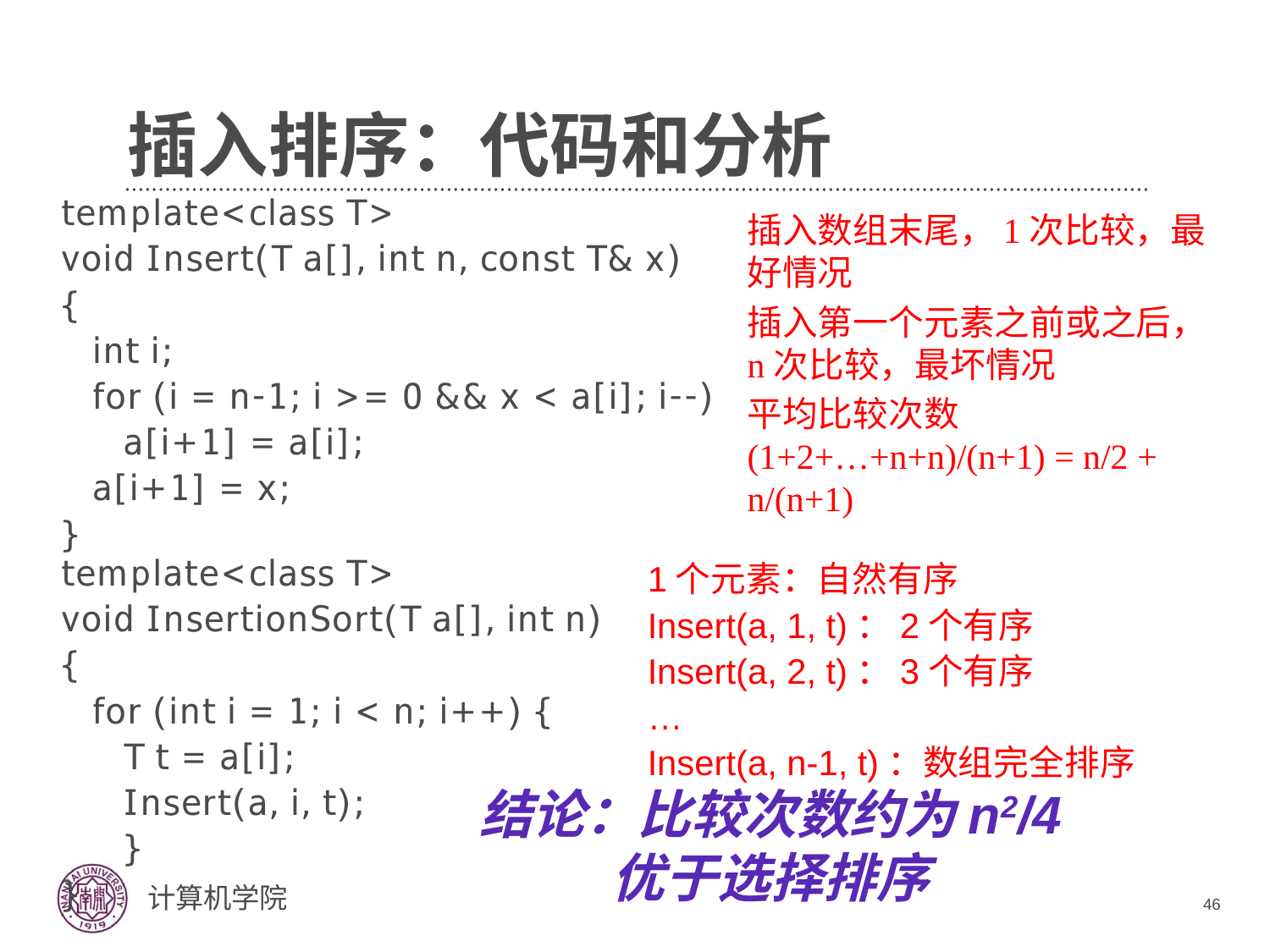

# 插入排序：代码和分析
template<class T>
void Insert(T a[], int n, const T& x)
{
   int i;
   for (i = n-1; i >= 0 && x < a[i]; i--)
      a[i+1] = a[i];
   a[i+1] = x;
}
插入数组末尾，1次比较，最好情况
插入第一个元素之前或之后，n次比较，最坏情况
平均比较次数
(1+2+…+n+n)/(n+1) = n/2 + n/(n+1)
template<class T>
void InsertionSort(T a[], int n)
{
   for (int i = 1; i < n; i++) {
      T t = a[i];
      Insert(a, i, t);
      }
}
1个元素：自然有序
Insert(a, 1, t)：2个有序
Insert(a, 2, t)：3个有序
…
Insert(a, n-1, t)：数组完全排序
结论：比较次数约为n2/4
优于选择排序
46